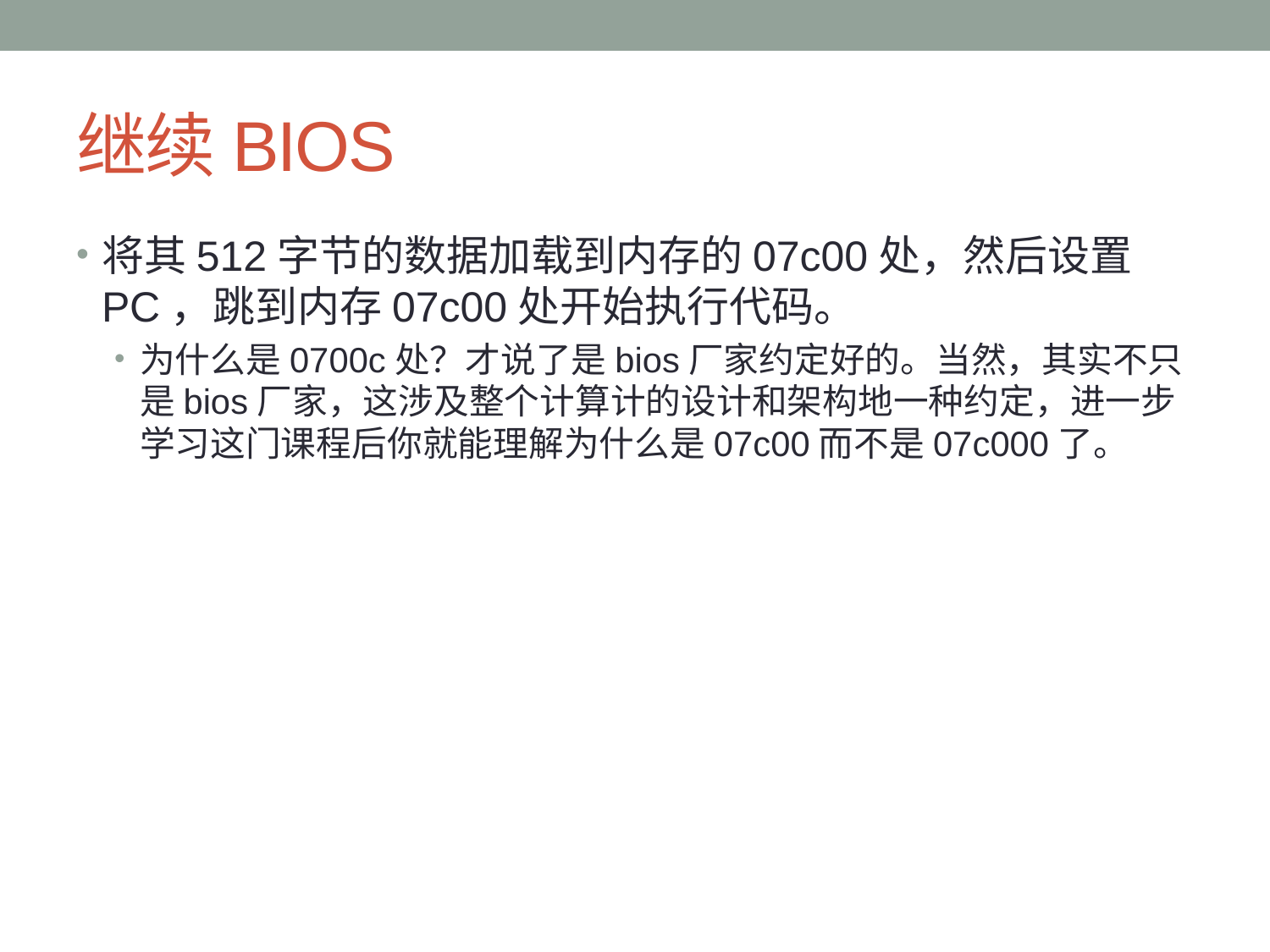

# 继续BIOS
将其512字节的数据加载到内存的07c00处，然后设置PC，跳到内存07c00处开始执行代码。
为什么是0700c处？才说了是bios厂家约定好的。当然，其实不只是bios厂家，这涉及整个计算计的设计和架构地一种约定，进一步学习这门课程后你就能理解为什么是07c00而不是07c000了。